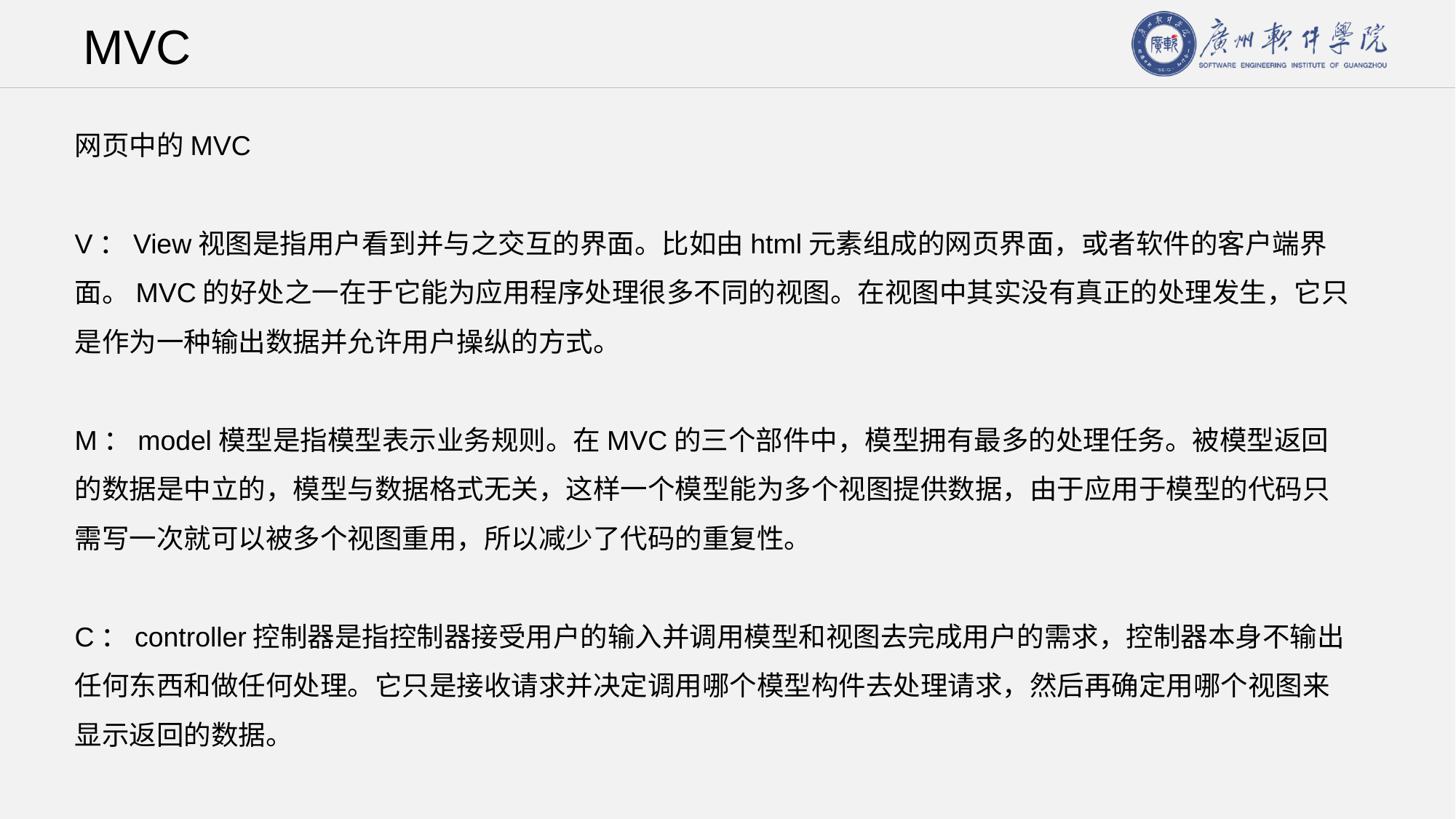

# MVC
网页中的MVC

V：View视图是指用户看到并与之交互的界面。比如由html元素组成的网页界面，或者软件的客户端界面。MVC的好处之一在于它能为应用程序处理很多不同的视图。在视图中其实没有真正的处理发生，它只是作为一种输出数据并允许用户操纵的方式。

M：model模型是指模型表示业务规则。在MVC的三个部件中，模型拥有最多的处理任务。被模型返回的数据是中立的，模型与数据格式无关，这样一个模型能为多个视图提供数据，由于应用于模型的代码只需写一次就可以被多个视图重用，所以减少了代码的重复性。

C：controller控制器是指控制器接受用户的输入并调用模型和视图去完成用户的需求，控制器本身不输出任何东西和做任何处理。它只是接收请求并决定调用哪个模型构件去处理请求，然后再确定用哪个视图来显示返回的数据。